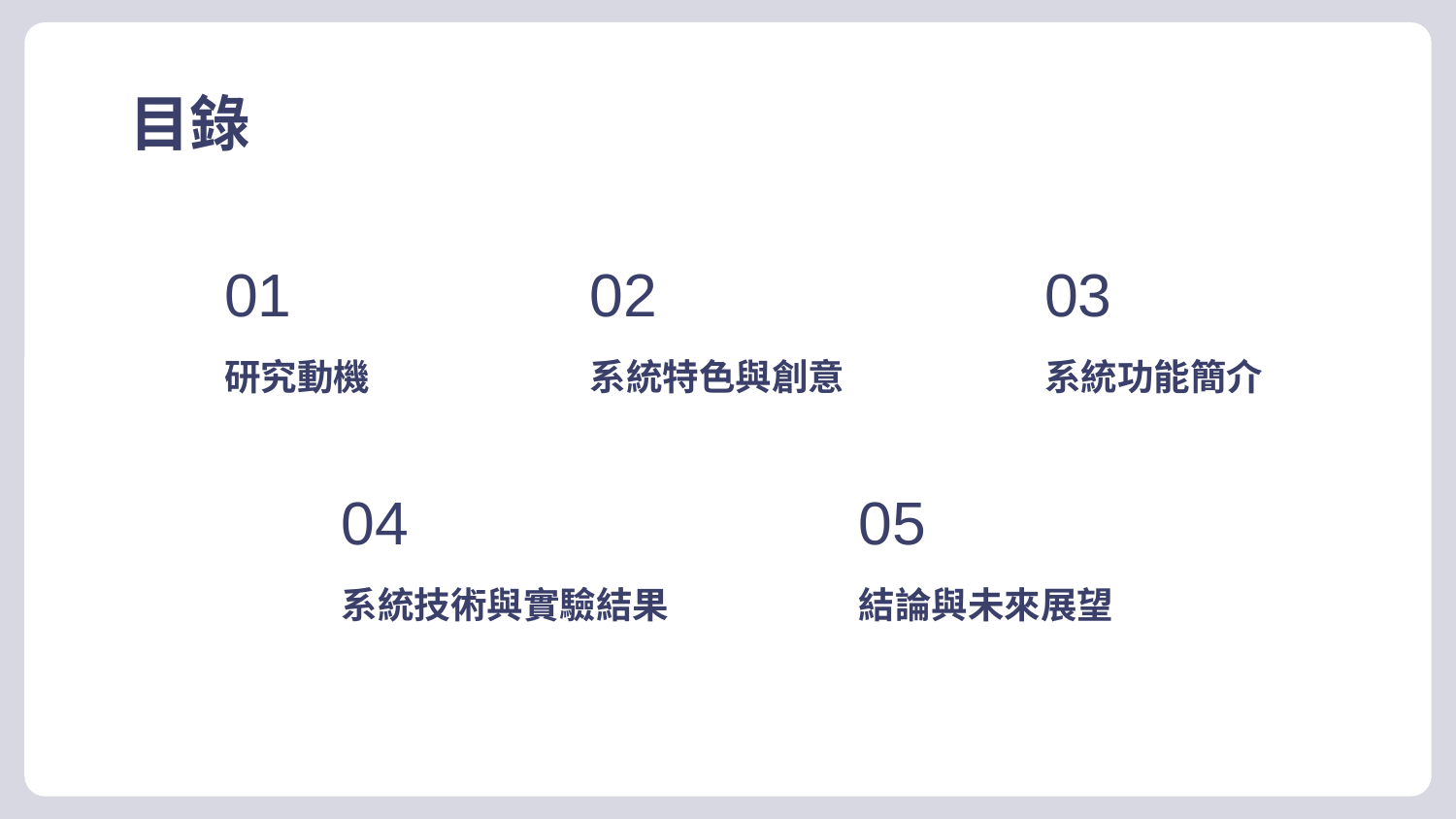

# 目錄
01
02
03
研究動機
系統特色與創意
系統功能簡介
04
05
系統技術與實驗結果
結論與未來展望